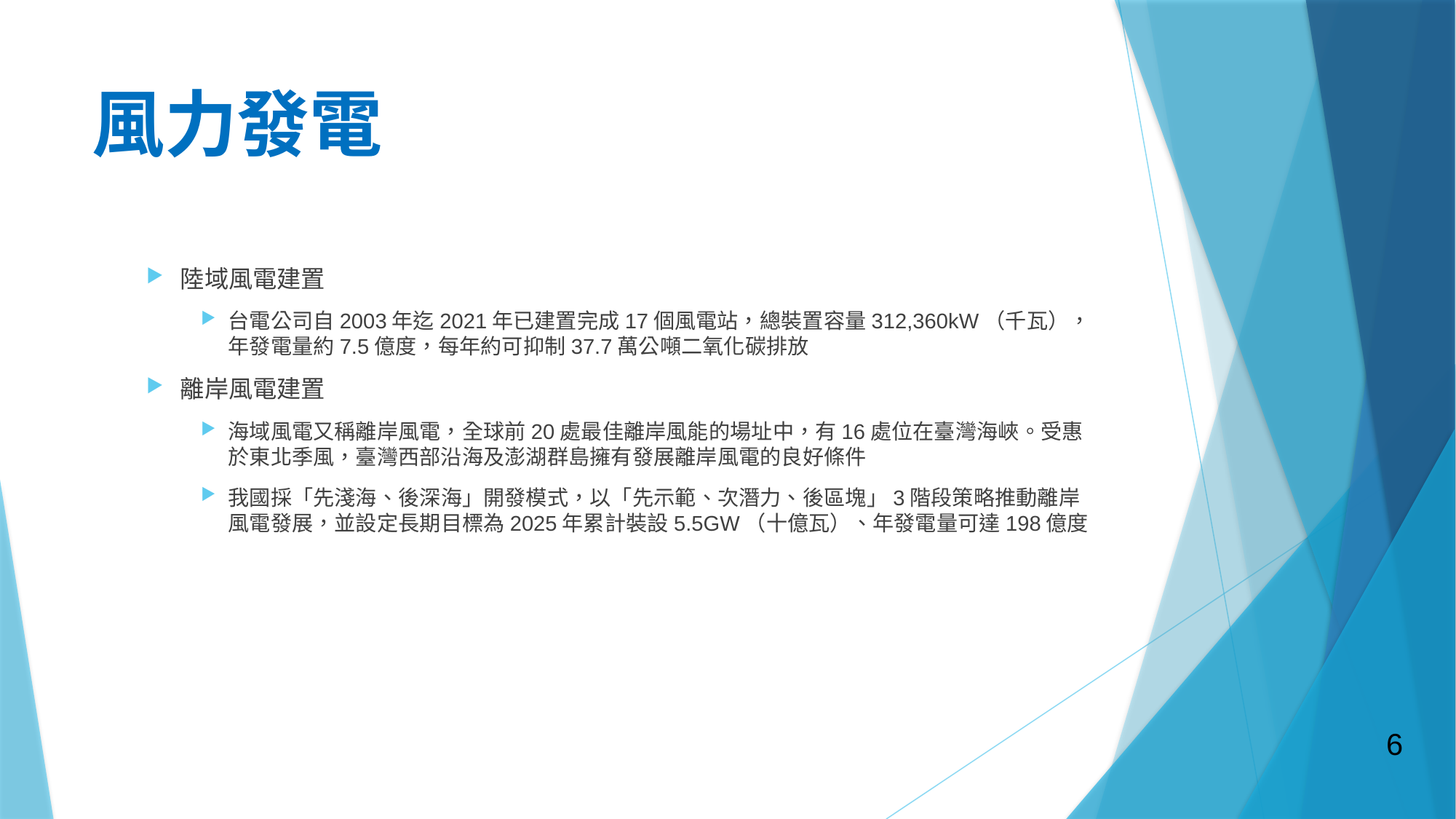

# 風力發電
陸域風電建置
台電公司自2003年迄2021年已建置完成17個風電站，總裝置容量312,360kW（千瓦），年發電量約7.5億度，每年約可抑制37.7萬公噸二氧化碳排放
離岸風電建置
海域風電又稱離岸風電，全球前20處最佳離岸風能的場址中，有16處位在臺灣海峽。受惠於東北季風，臺灣西部沿海及澎湖群島擁有發展離岸風電的良好條件
我國採「先淺海、後深海」開發模式，以「先示範、次潛力、後區塊」3階段策略推動離岸風電發展，並設定長期目標為2025年累計裝設5.5GW（十億瓦）、年發電量可達198億度
6